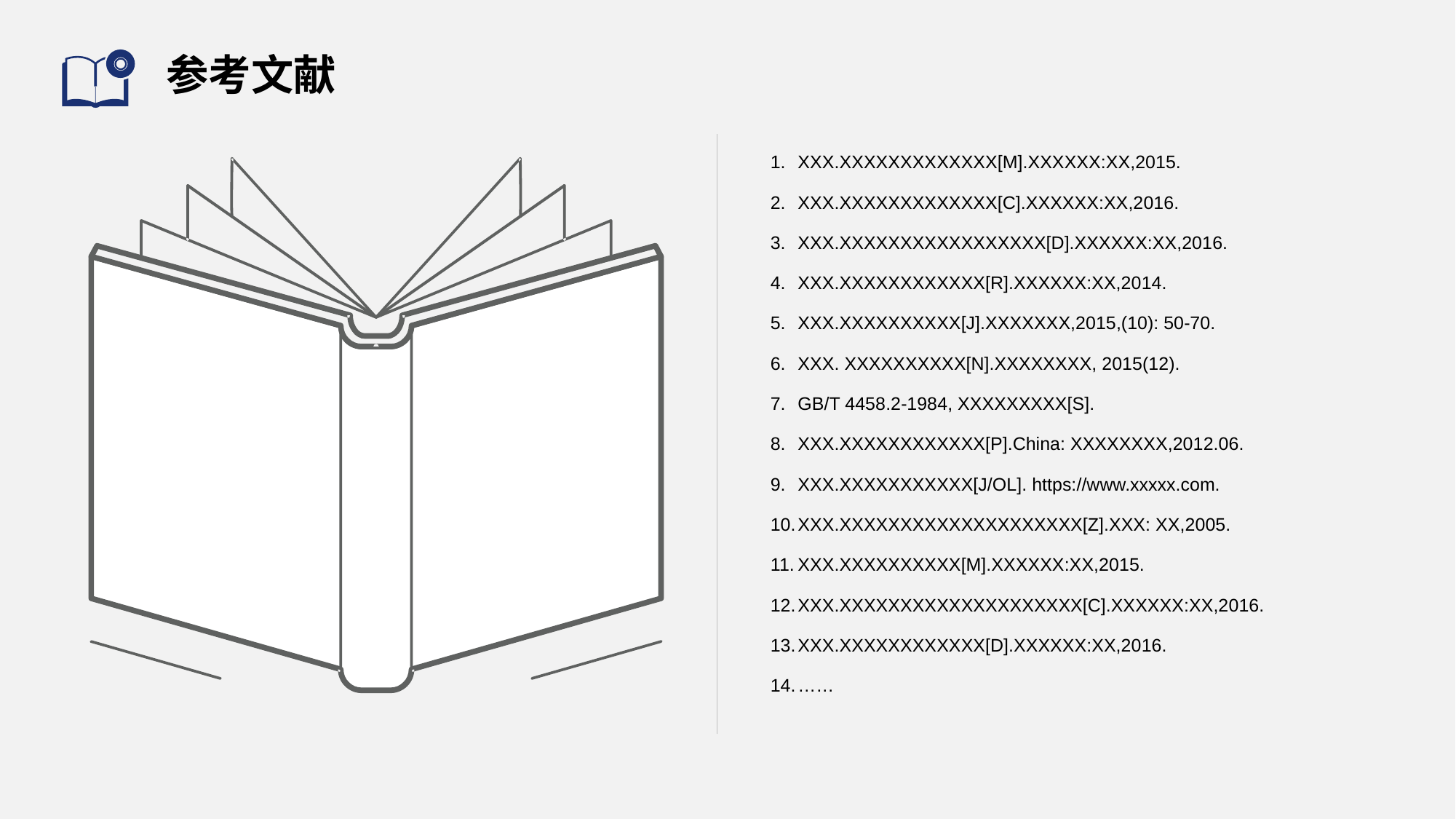

# 参考文献
XXX.XXXXXXXXXXXXX[M].XXXXXX:XX,2015.
XXX.XXXXXXXXXXXXX[C].XXXXXX:XX,2016.
XXX.XXXXXXXXXXXXXXXXX[D].XXXXXX:XX,2016.
XXX.XXXXXXXXXXXX[R].XXXXXX:XX,2014.
XXX.XXXXXXXXXX[J].XXXXXXX,2015,(10): 50-70.
XXX. XXXXXXXXXX[N].XXXXXXXX, 2015(12).
GB/T 4458.2-1984, XXXXXXXXX[S].
XXX.XXXXXXXXXXXX[P].China: XXXXXXXX,2012.06.
XXX.XXXXXXXXXXX[J/OL]. https://www.xxxxx.com.
XXX.XXXXXXXXXXXXXXXXXXXX[Z].XXX: XX,2005.
XXX.XXXXXXXXXX[M].XXXXXX:XX,2015.
XXX.XXXXXXXXXXXXXXXXXXXX[C].XXXXXX:XX,2016.
XXX.XXXXXXXXXXXX[D].XXXXXX:XX,2016.
……